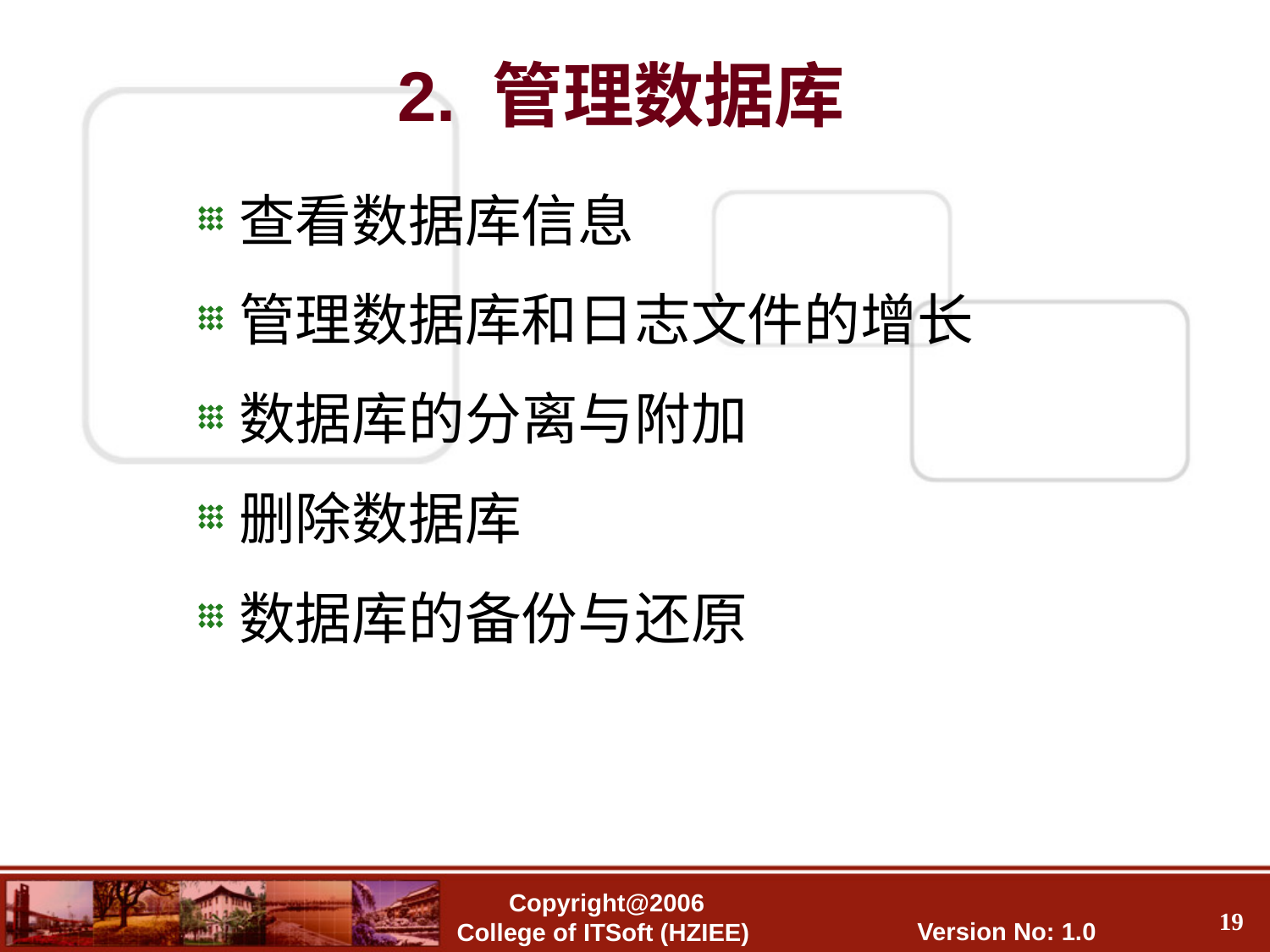

2. 管理数据库
查看数据库信息
管理数据库和日志文件的增长
数据库的分离与附加
删除数据库
数据库的备份与还原